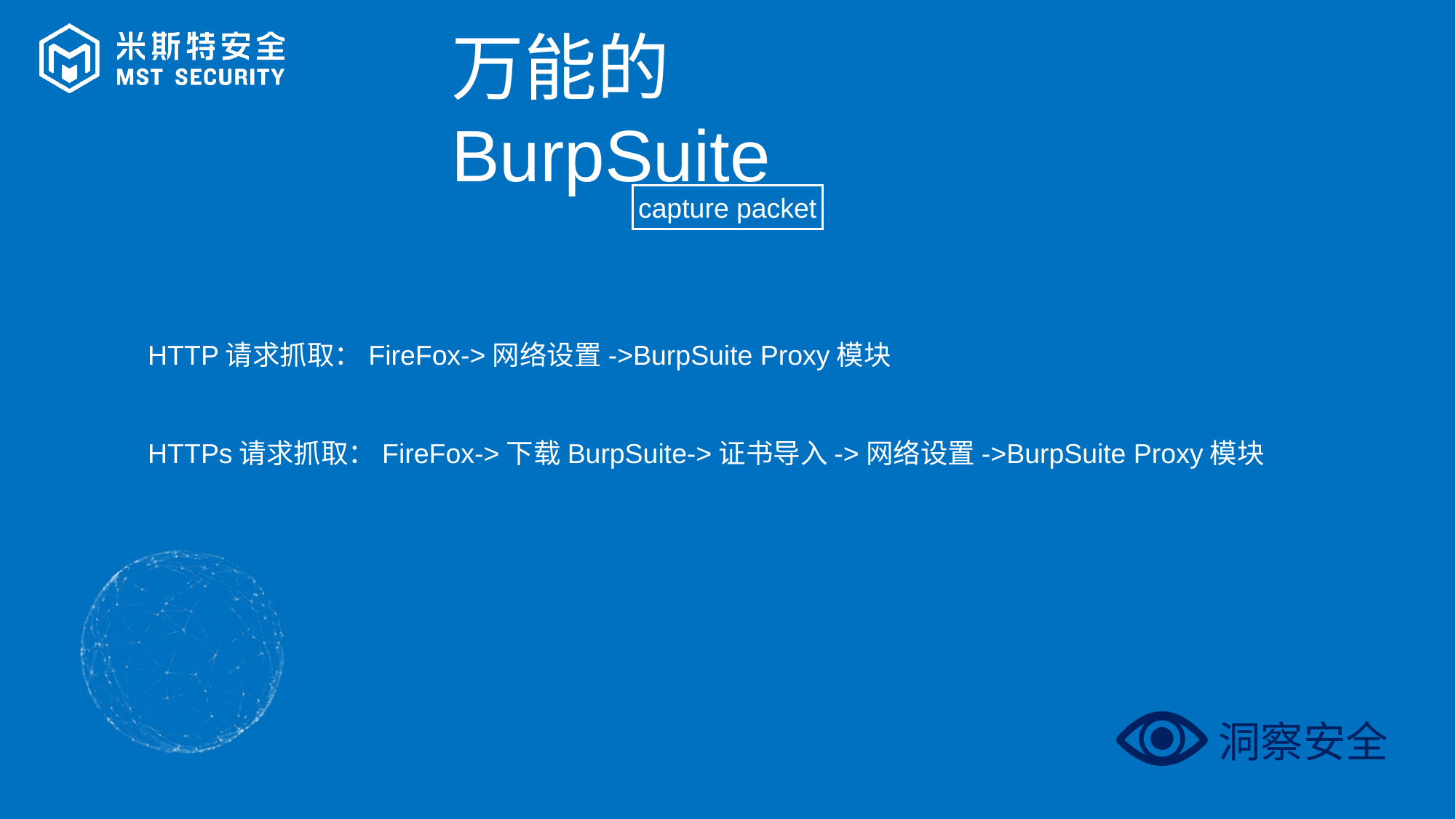

万能的BurpSuite
capture packet
HTTP请求抓取：FireFox->网络设置->BurpSuite Proxy模块

HTTPs请求抓取：FireFox->下载BurpSuite->证书导入->网络设置->BurpSuite Proxy模块